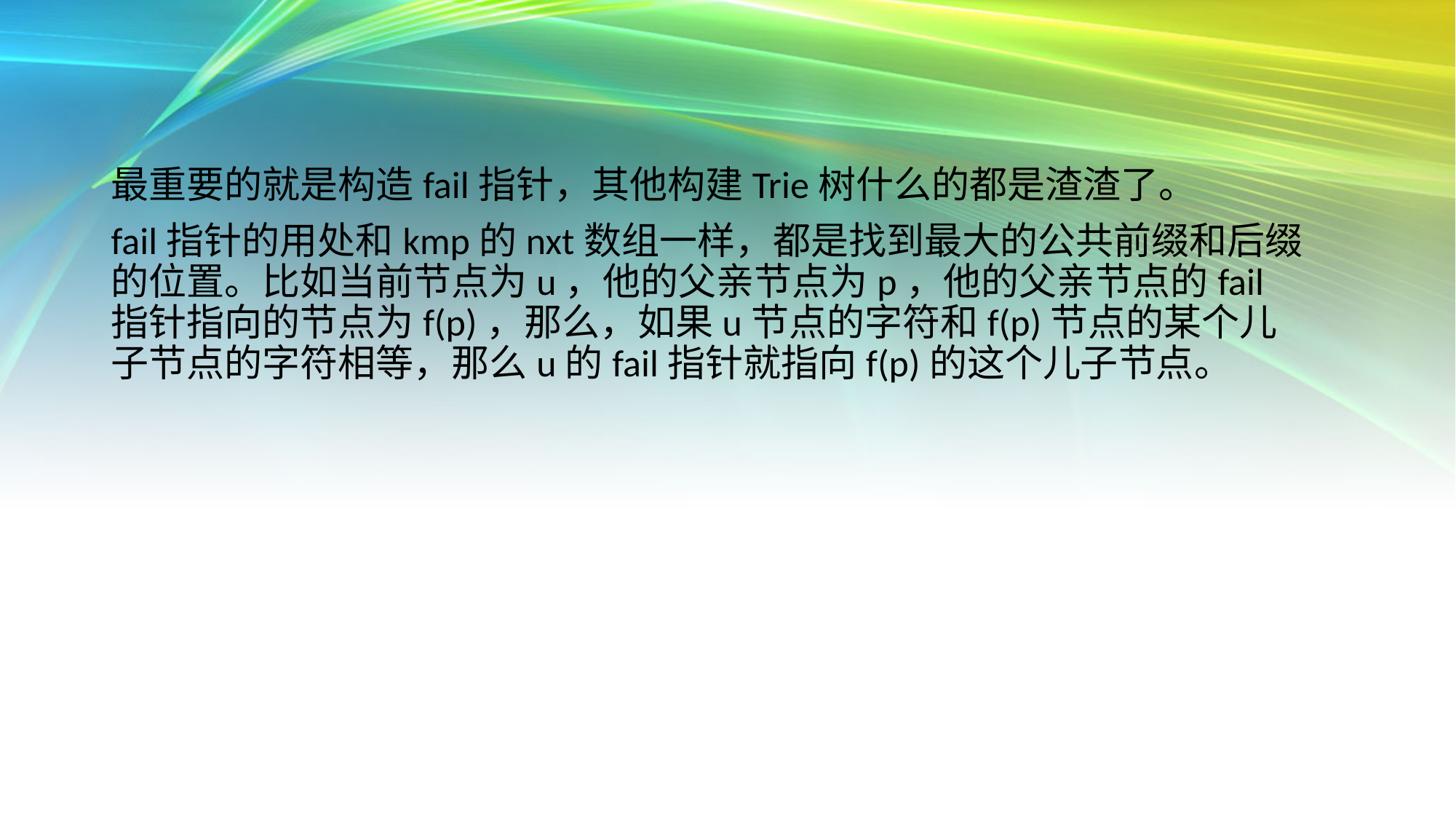

最重要的就是构造fail指针，其他构建Trie树什么的都是渣渣了。
fail指针的用处和kmp的nxt数组一样，都是找到最大的公共前缀和后缀的位置。比如当前节点为u，他的父亲节点为p，他的父亲节点的fail指针指向的节点为f(p)，那么，如果u节点的字符和f(p)节点的某个儿子节点的字符相等，那么u的fail指针就指向f(p)的这个儿子节点。